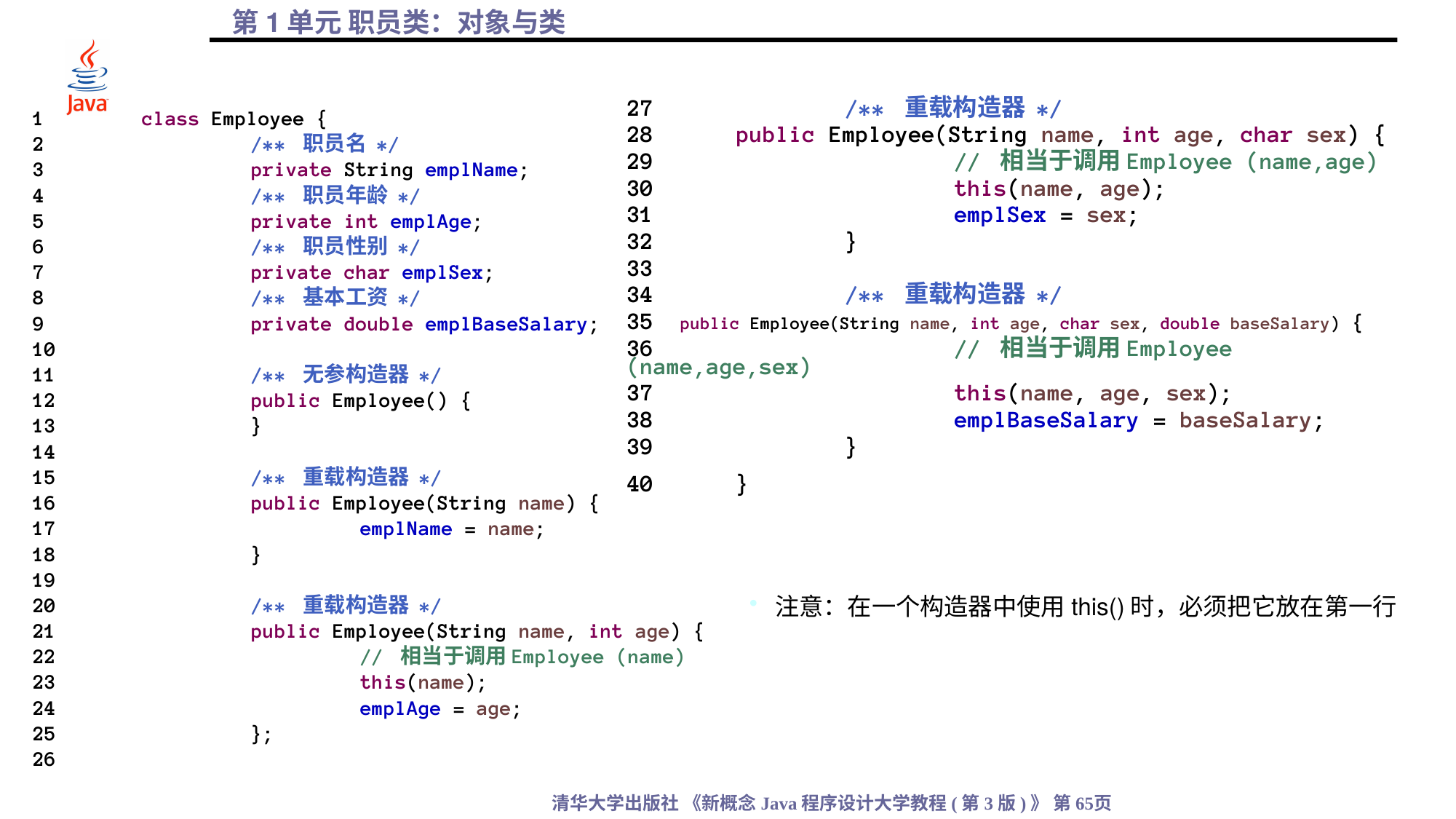

27		/** 重载构造器 */
28	public Employee(String name, int age, char sex) {
29			// 相当于调用Employee (name,age)
30			this(name, age);
31			emplSex = sex;
32		}
33
34		/** 重载构造器 */
35  public Employee(String name, int age, char sex, double baseSalary) {
36			// 相当于调用Employee (name,age,sex)
37			this(name, age, sex);
38			emplBaseSalary = baseSalary;
39		}
40	}
1	class Employee {
2		/** 职员名 */
3		private String emplName;
4		/** 职员年龄 */
5		private int emplAge;
6		/** 职员性别 */
7		private char emplSex;
8		/** 基本工资 */
9		private double emplBaseSalary;
10
11		/** 无参构造器 */
12		public Employee() {
13		}
14
15		/** 重载构造器 */
16		public Employee(String name) {
17			emplName = name;
18		}
19
20		/** 重载构造器 */
21		public Employee(String name, int age) {
22			// 相当于调用Employee (name)
23			this(name);
24			emplAge = age;
25		};
26
注意：在一个构造器中使用this()时，必须把它放在第一行